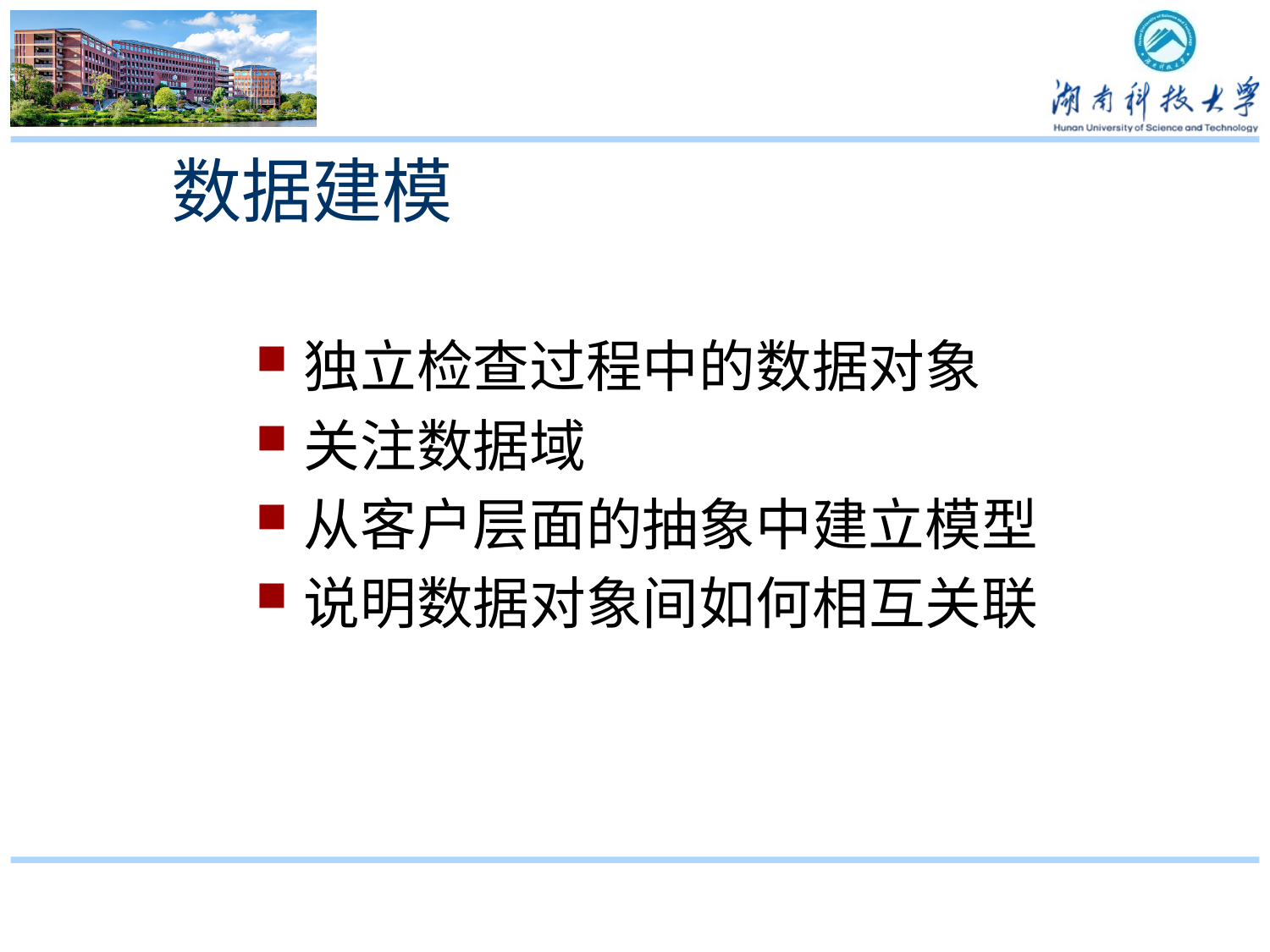

# 数据建模
独立检查过程中的数据对象
关注数据域
从客户层面的抽象中建立模型
说明数据对象间如何相互关联
59